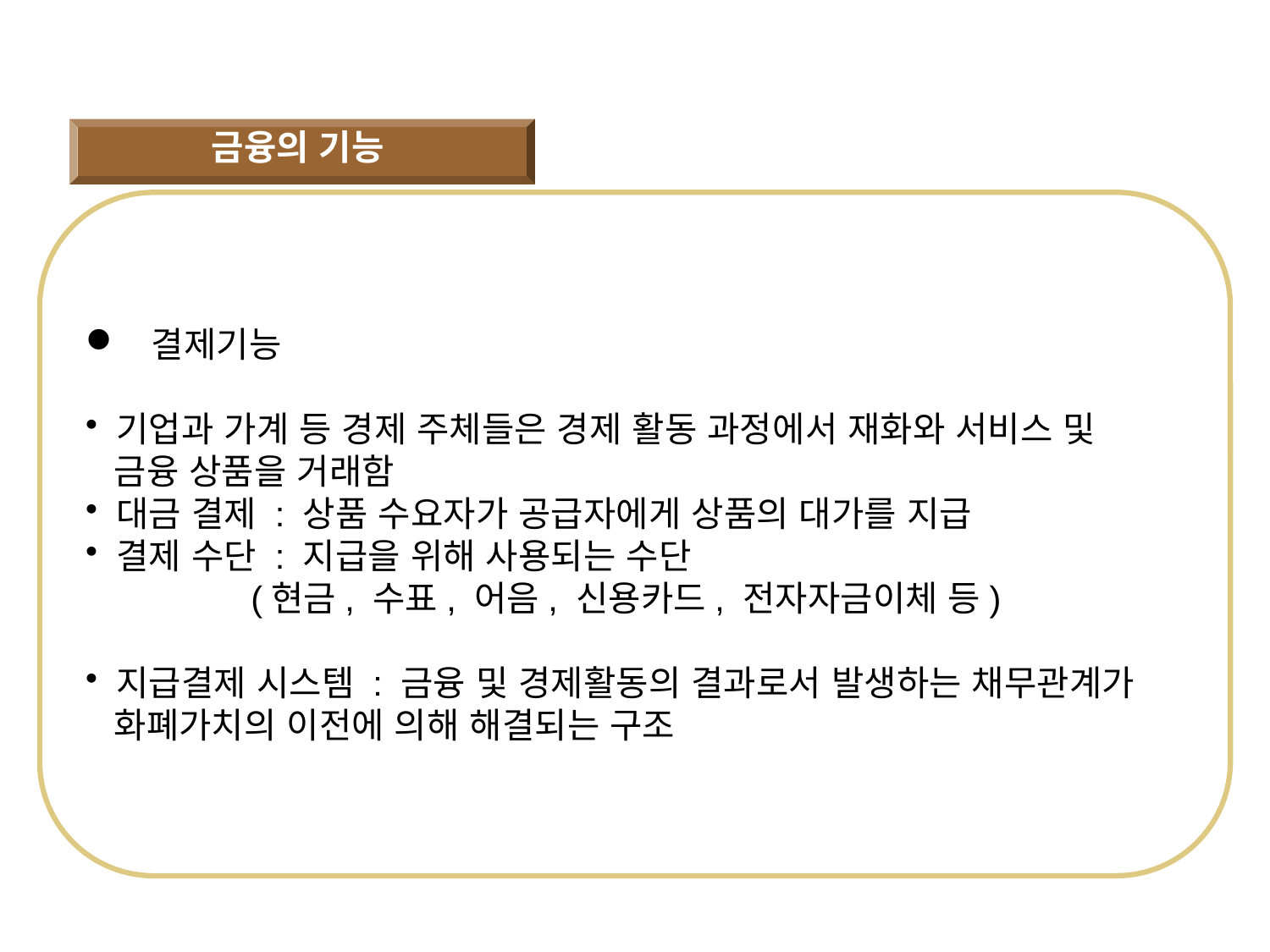

금융이란 무엇인가?
금융의 기능
 결제기능

 기업과 가계 등 경제 주체들은 경제 활동 과정에서 재화와 서비스 및
  금융 상품을 거래함
 대금 결제 : 상품 수요자가 공급자에게 상품의 대가를 지급
 결제 수단 : 지급을 위해 사용되는 수단
                 (현금, 수표, 어음, 신용카드, 전자자금이체 등)

 지급결제 시스템 : 금융 및 경제활동의 결과로서 발생하는 채무관계가
  화폐가치의 이전에 의해 해결되는 구조